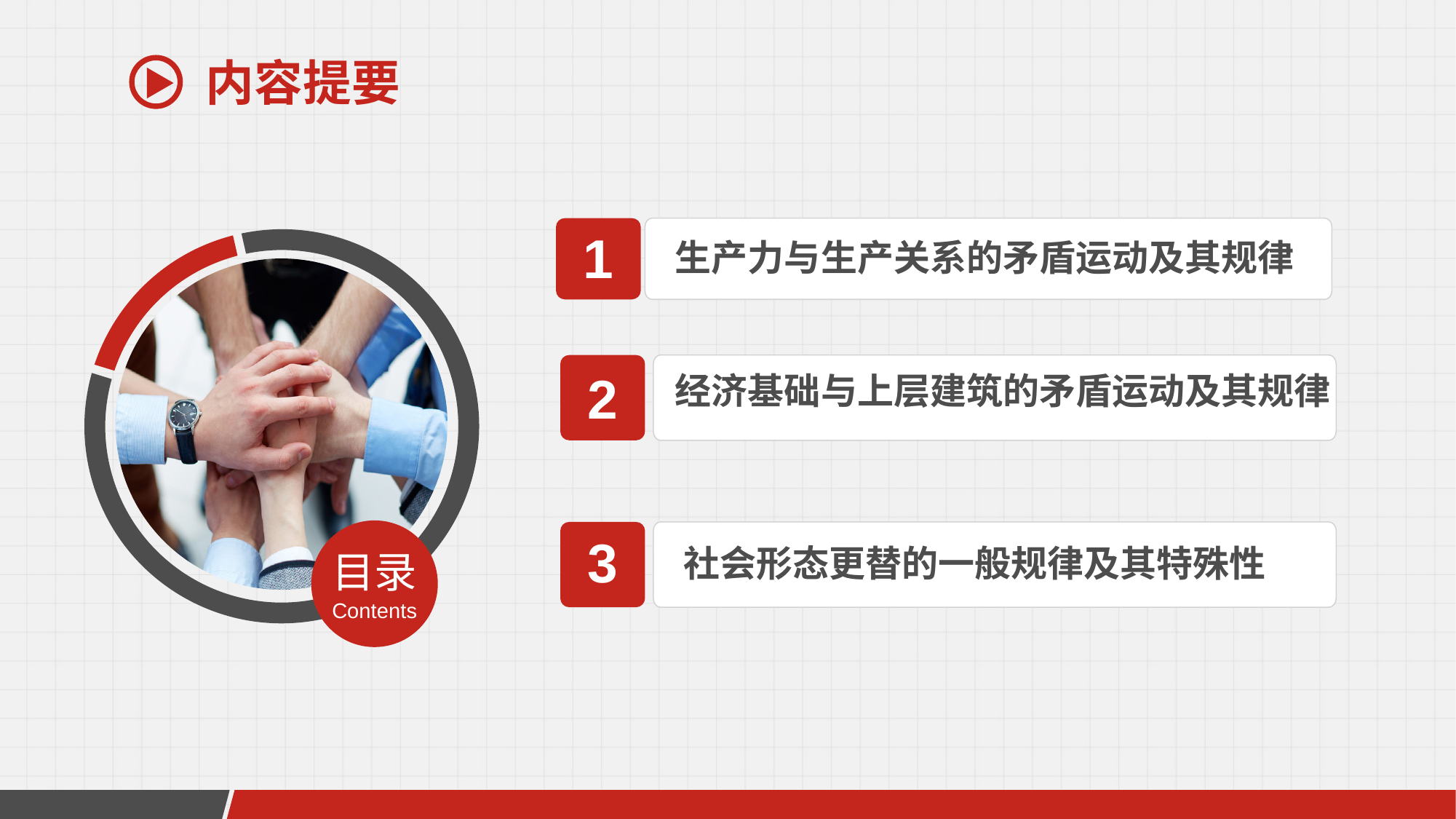

内容提要

1
生产力与生产关系的矛盾运动及其规律

2
经济基础与上层建筑的矛盾运动及其规律

3
社会形态更替的一般规律及其特殊性
目录
Contents